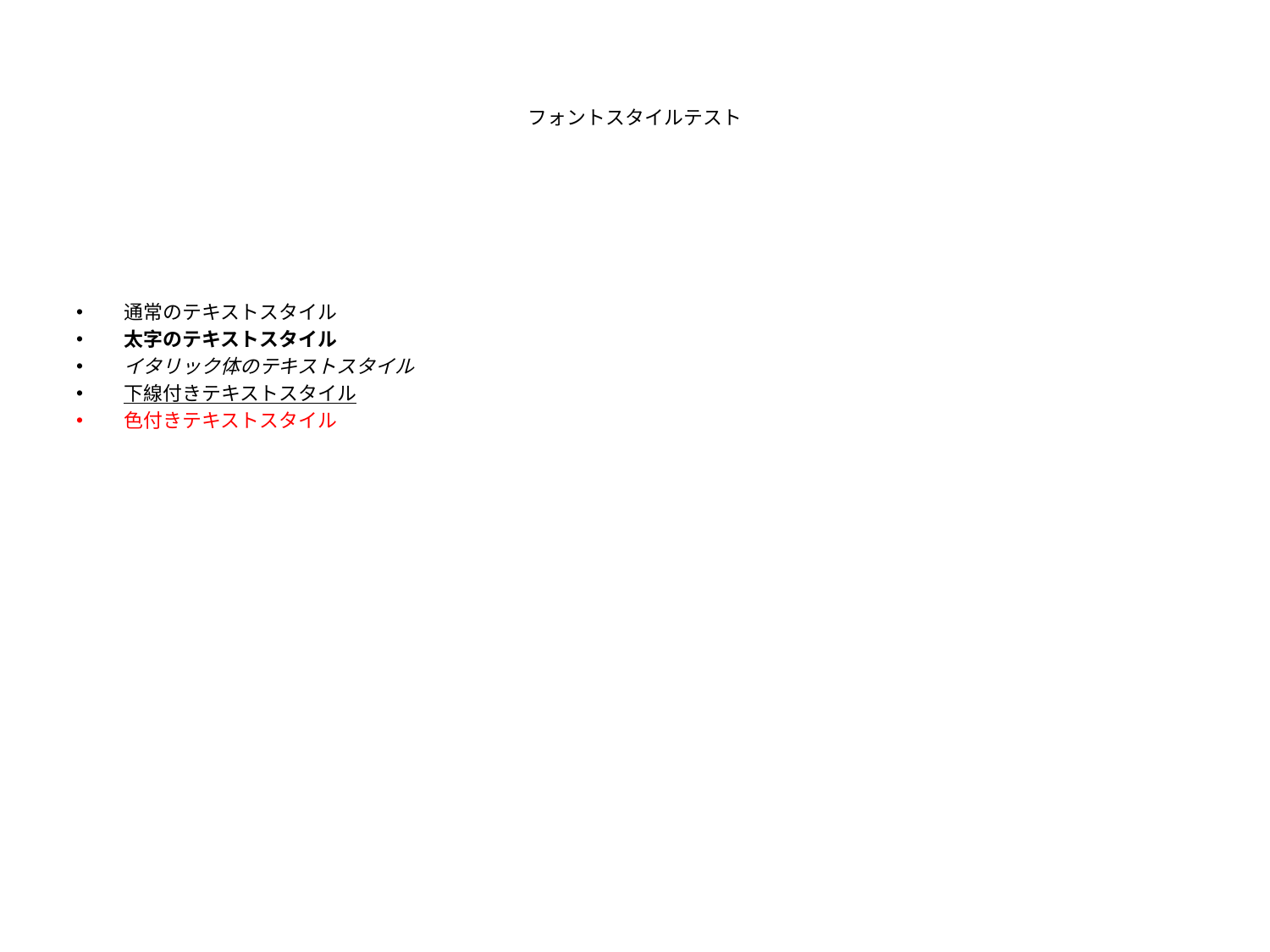

# フォントスタイルテスト

通常のテキストスタイル
太字のテキストスタイル
イタリック体のテキストスタイル
下線付きテキストスタイル
色付きテキストスタイル